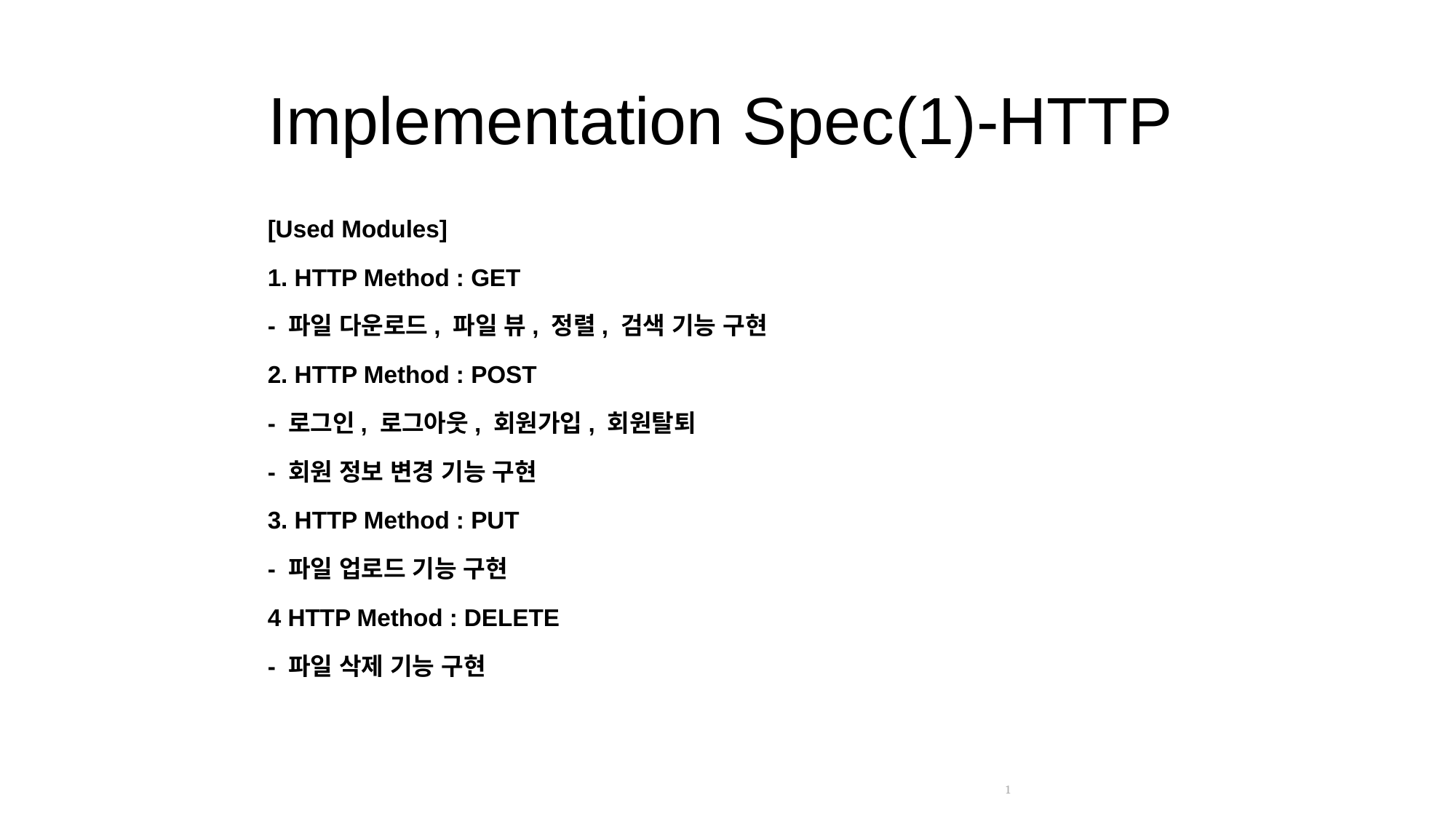

# Implementation Spec(1)-HTTP
[Used Modules]
1. HTTP Method : GET
- 파일 다운로드, 파일 뷰, 정렬, 검색 기능 구현
2. HTTP Method : POST
- 로그인, 로그아웃, 회원가입, 회원탈퇴
- 회원 정보 변경 기능 구현
3. HTTP Method : PUT
- 파일 업로드 기능 구현
4 HTTP Method : DELETE
- 파일 삭제 기능 구현
1